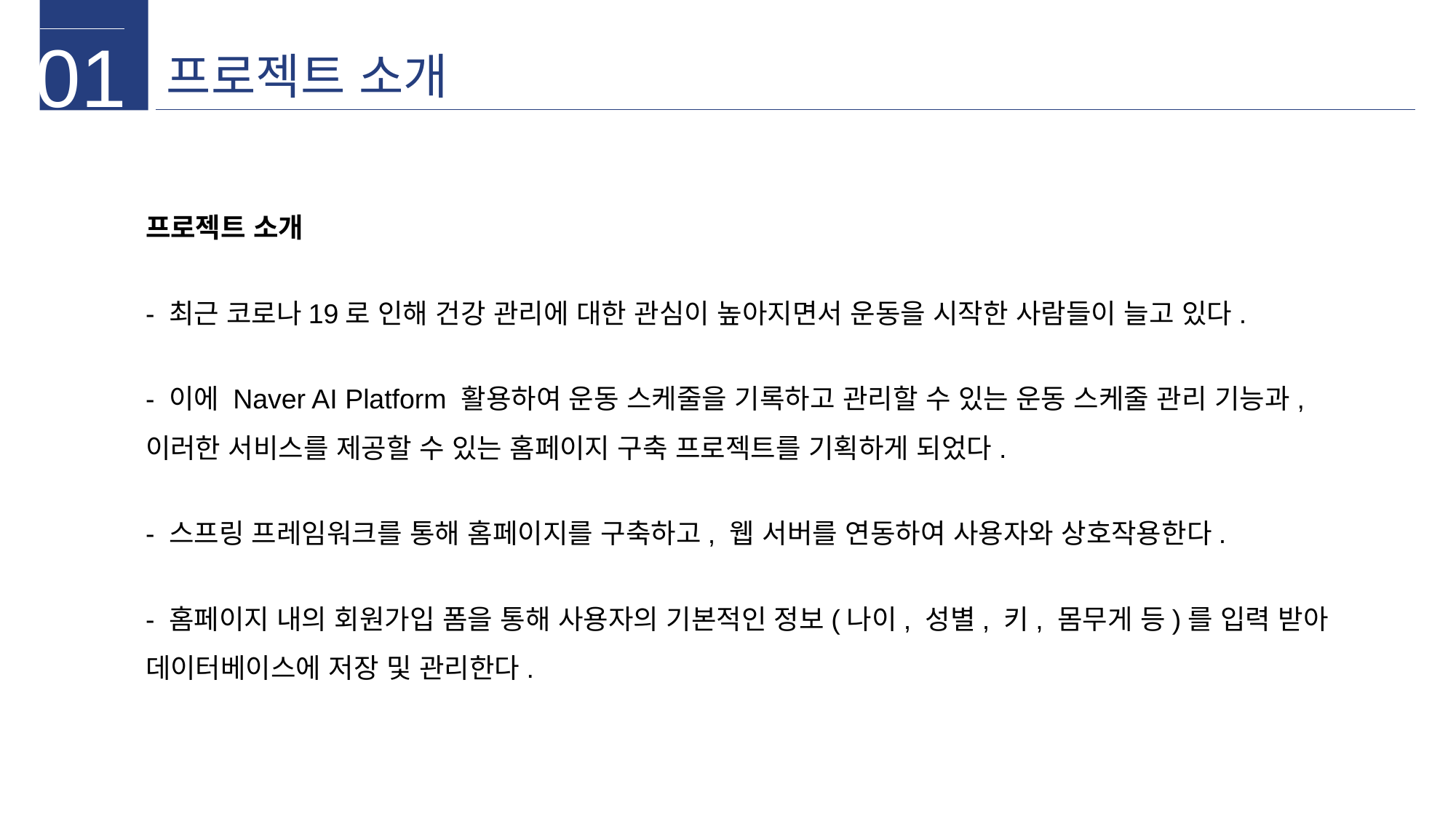

01
프로젝트 소개
프로젝트 소개
- 최근 코로나19로 인해 건강 관리에 대한 관심이 높아지면서 운동을 시작한 사람들이 늘고 있다.
- 이에 Naver AI Platform 활용하여 운동 스케줄을 기록하고 관리할 수 있는 운동 스케줄 관리 기능과,
이러한 서비스를 제공할 수 있는 홈페이지 구축 프로젝트를 기획하게 되었다.
- 스프링 프레임워크를 통해 홈페이지를 구축하고, 웹 서버를 연동하여 사용자와 상호작용한다.
- 홈페이지 내의 회원가입 폼을 통해 사용자의 기본적인 정보(나이, 성별, 키, 몸무게 등)를 입력 받아
데이터베이스에 저장 및 관리한다.